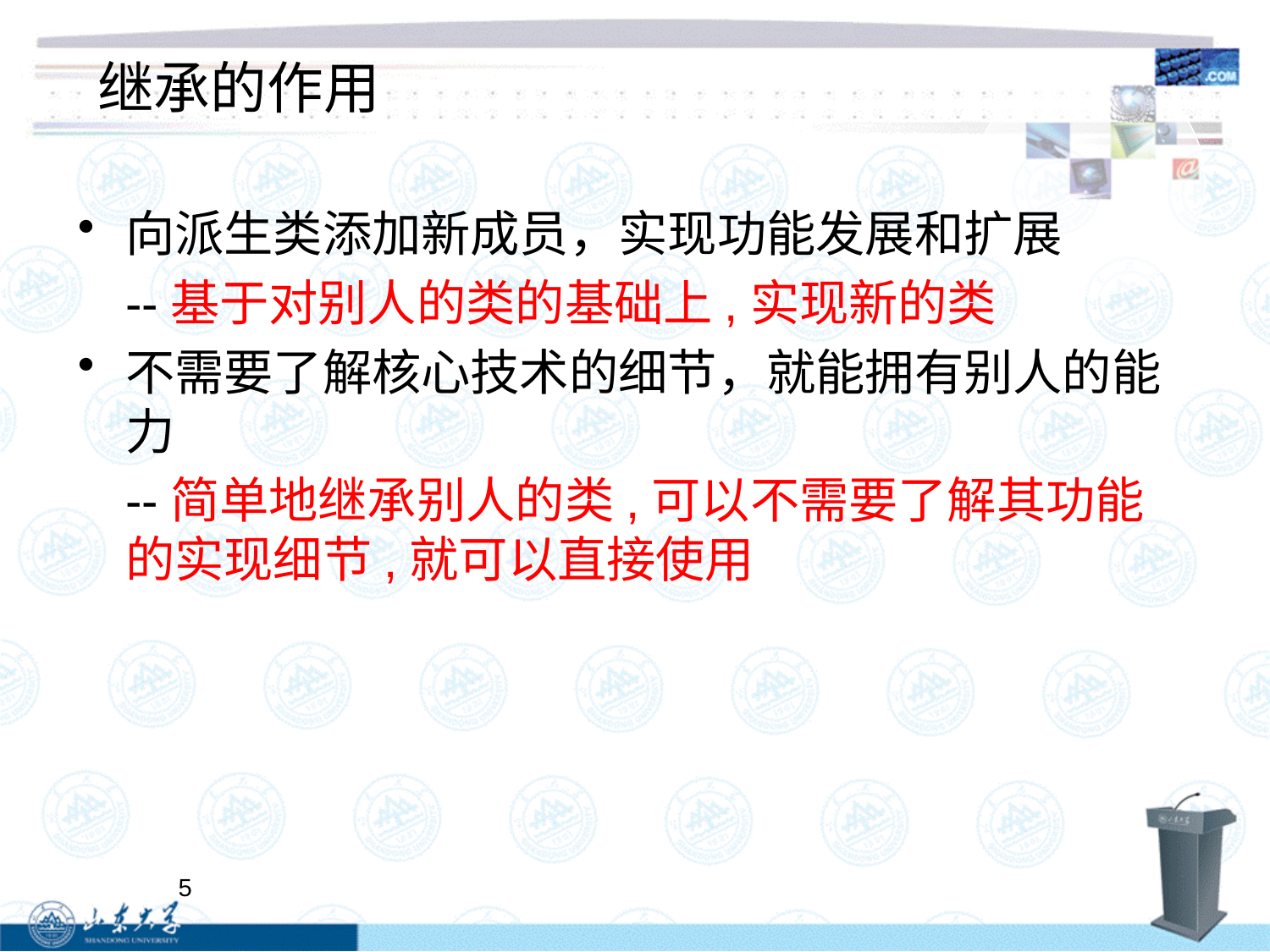

# 继承的作用
向派生类添加新成员，实现功能发展和扩展
	--基于对别人的类的基础上,实现新的类
不需要了解核心技术的细节，就能拥有别人的能力
	--简单地继承别人的类,可以不需要了解其功能的实现细节,就可以直接使用

5